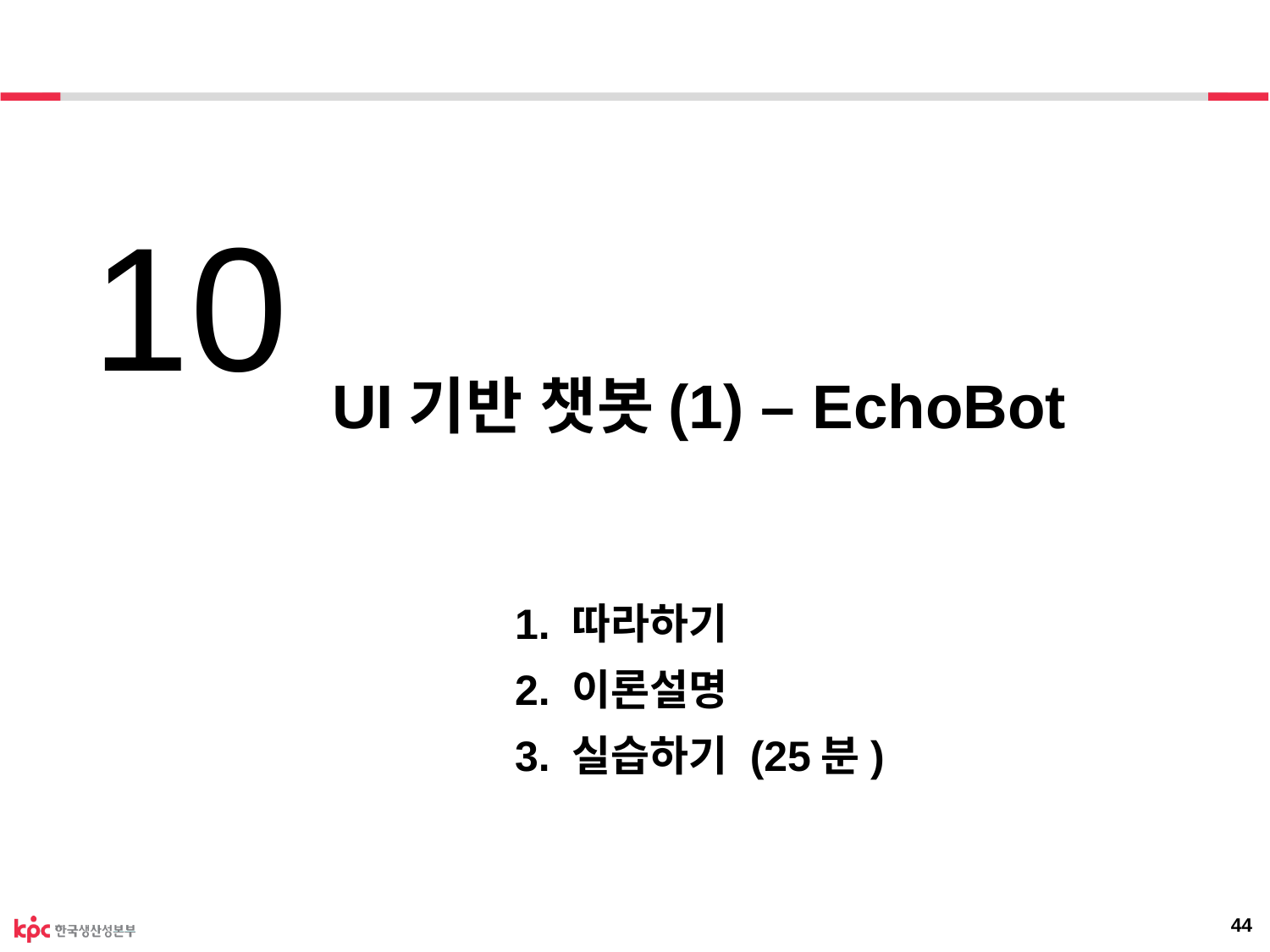

10
UI기반 챗봇(1) – EchoBot
    1. 따라하기
    2. 이론설명
    3. 실습하기 (25분)